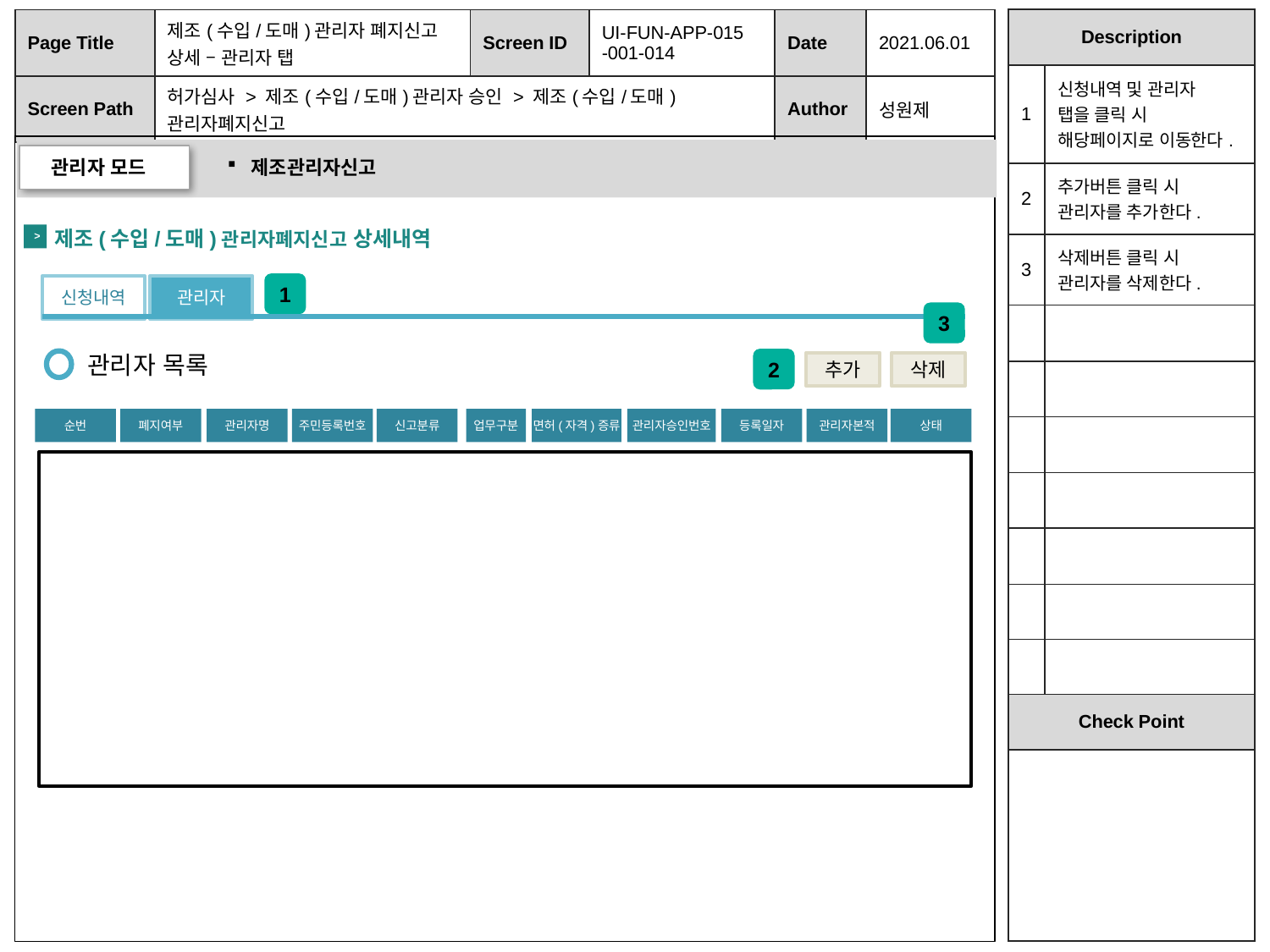

| Description |  |
| --- | --- |
| 1 | 신청내역 및 관리자 탭을 클릭 시 해당페이지로 이동한다. |
| 2 | 추가버튼 클릭 시 관리자를 추가한다. |
| 3 | 삭제버튼 클릭 시 관리자를 삭제한다. |
|  |  |
|  |  |
|  |  |
|  |  |
|  |  |
|  |  |
|  |  |
| Check Point |  |
|  |  |
| Page Title | 제조(수입/도매)관리자 폐지신고 상세 – 관리자 탭 | Screen ID | UI-FUN-APP-015 -001-014 | Date | 2021.06.01 |
| --- | --- | --- | --- | --- | --- |
| Screen Path | 허가심사 > 제조(수입/도매)관리자 승인 > 제조(수입/도매)관리자폐지신고 |  |  | Author | 성원제 |

관리자 모드
제조관리자신고
제조(수입/도매)관리자폐지신고 상세내역
>
1
신청내역
관리자
3
관리자 목록
2

추가
삭제
순번
폐지여부
관리자명
주민등록번호
신고분류
업무구분
면허(자격)증류
관리자승인번호
등록일자
관리자본적
상태